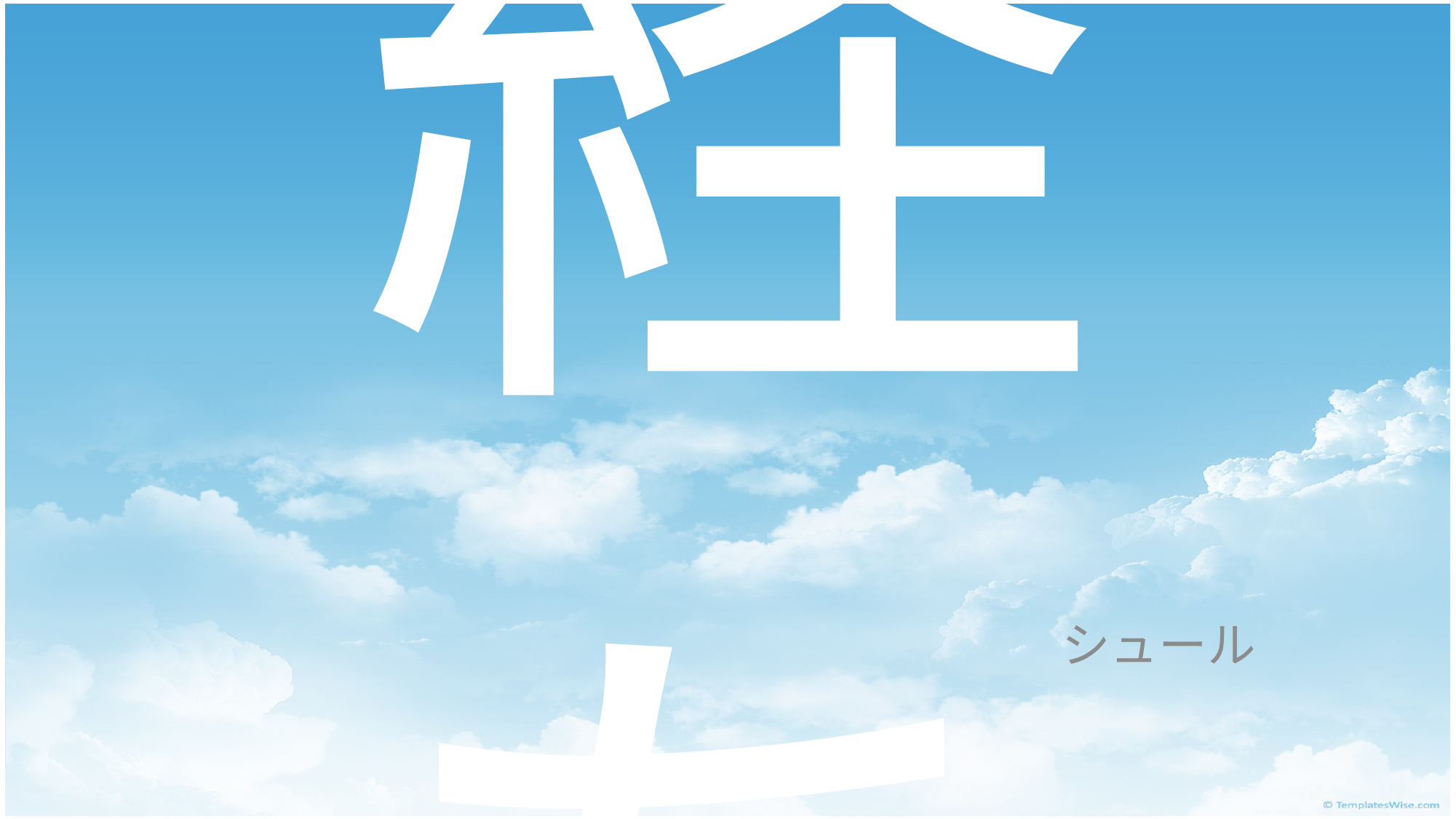

# 名古屋勉強会らむだ 公開から1か月経ちました ～ @プログラミング駅伝 ～
シュール